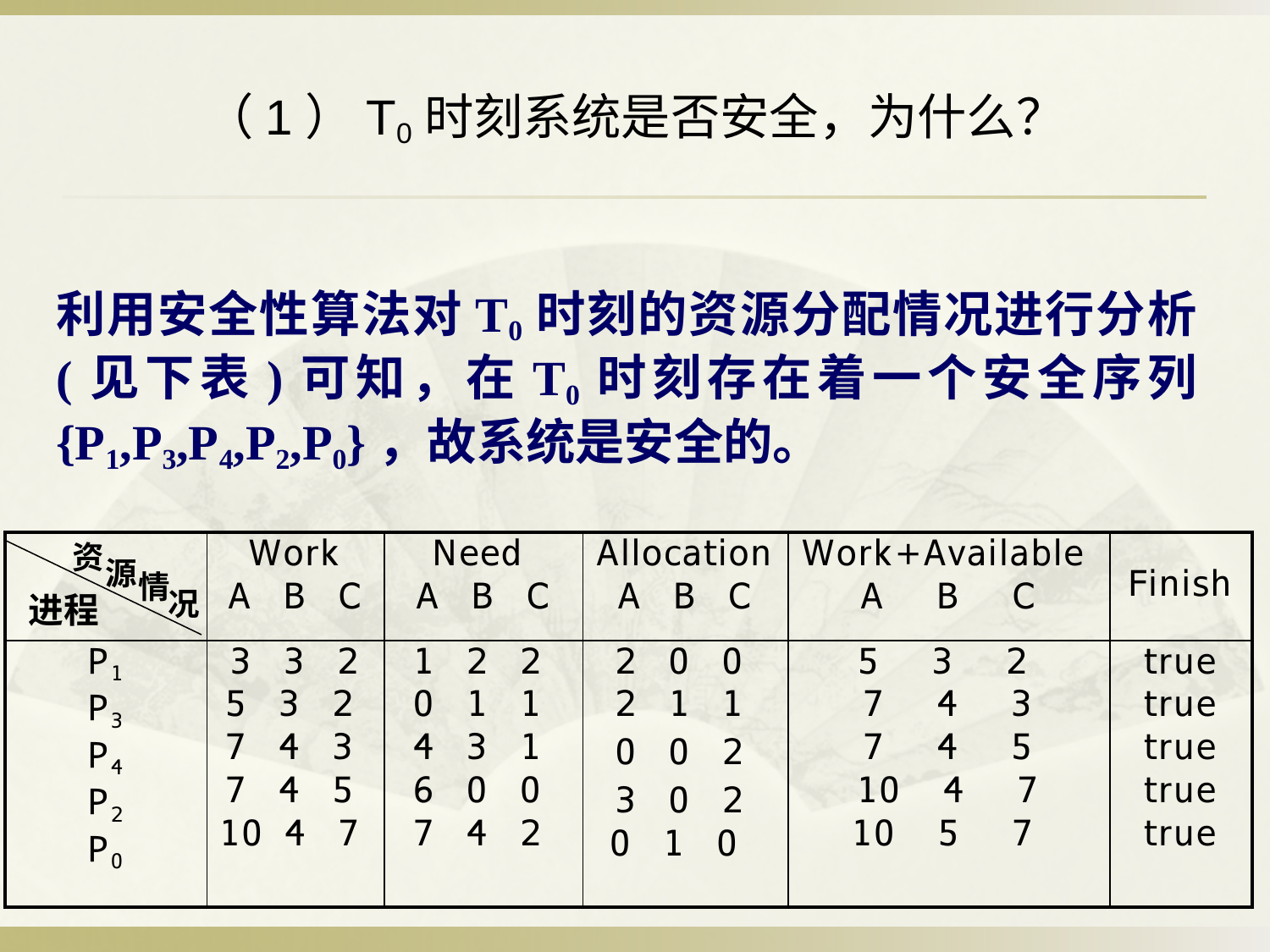

# （1）T0时刻系统是否安全，为什么？
利用安全性算法对T0时刻的资源分配情况进行分析(见下表)可知，在T0时刻存在着一个安全序列{P1,P3,P4,P2,P0}，故系统是安全的。
资
源
情
况
进程

|  | Work A B C | Need A B C | Allocation A B C | Work+Available A B C | Finish |
| --- | --- | --- | --- | --- | --- |
| P1 P3 P4 P2 P0 | 3 3 2 5 3 2 7 4 3 7 4 5 10 4 7 | 1 2 2 0 1 1 4 3 1 6 0 0 7 4 2 | 2 0 0 2 1 1 0 0 2 3 0 2 0 1 0 | 5 3 2 7 4 3 7 4 5 10 4 7 10 5 7 | true true true true true |
51